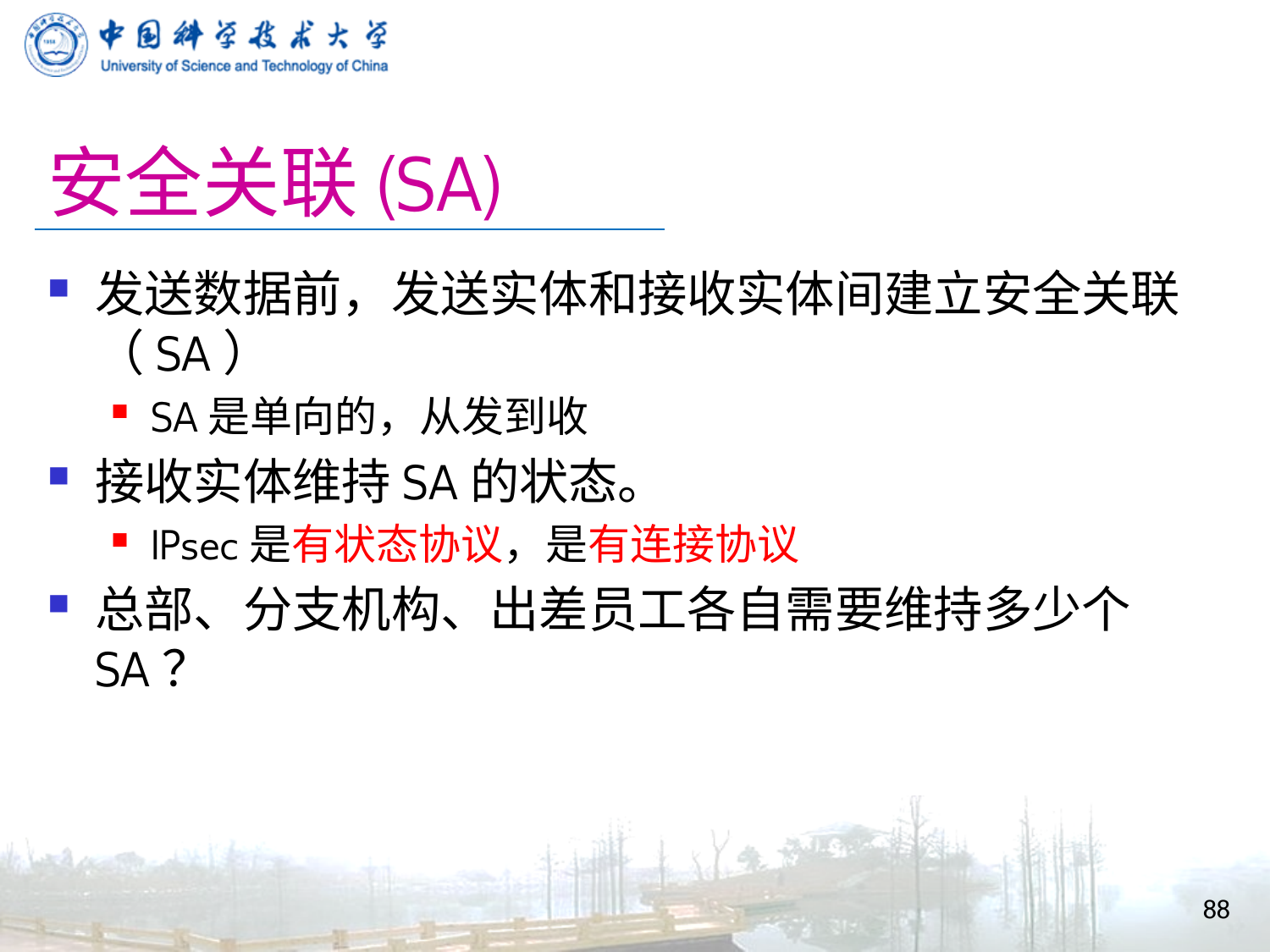

# 安全关联(SA)
发送数据前，发送实体和接收实体间建立安全关联（SA）
SA是单向的，从发到收
接收实体维持SA的状态。
IPsec是有状态协议，是有连接协议
总部、分支机构、出差员工各自需要维持多少个SA？

88